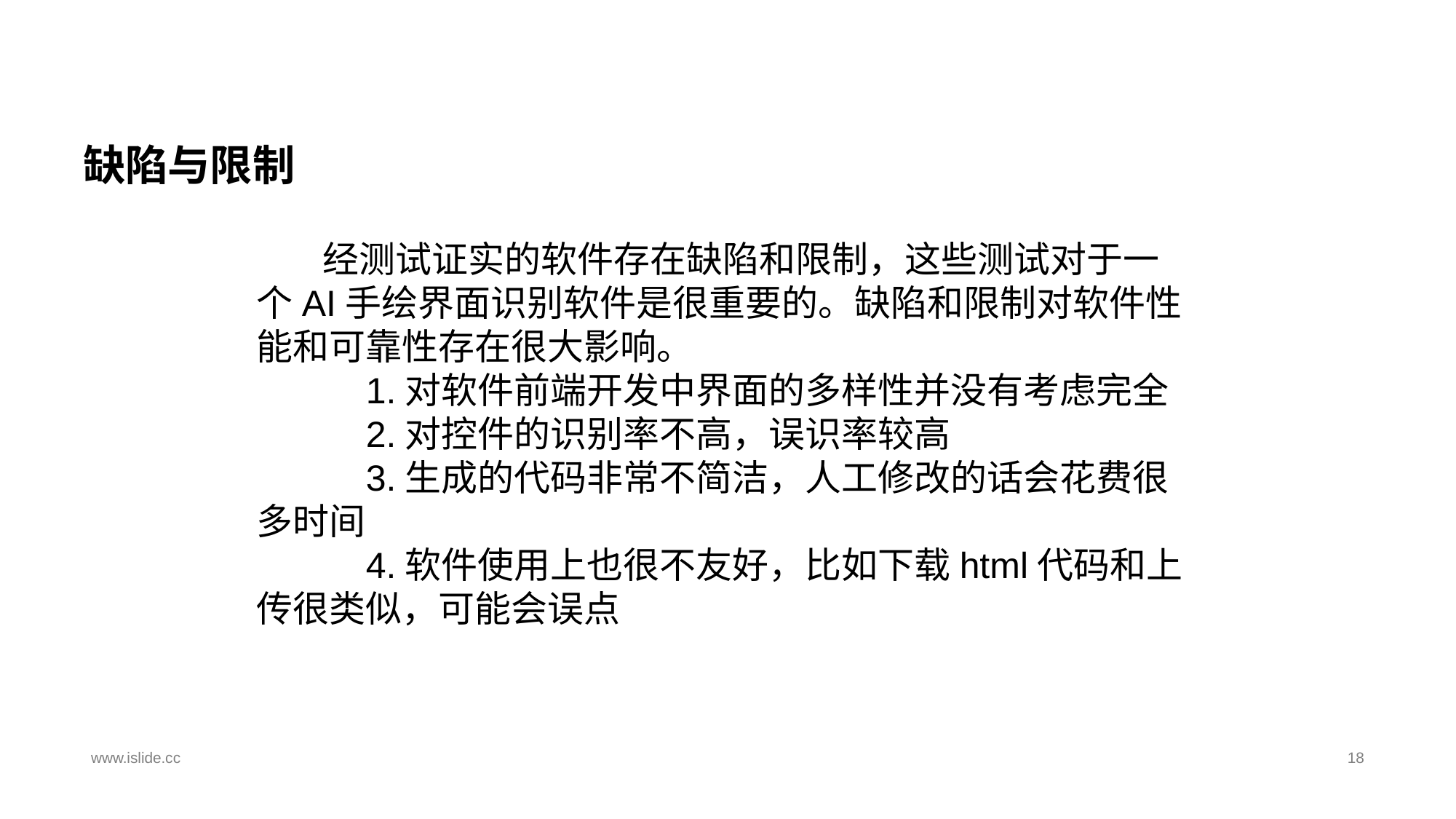

# 缺陷与限制
       经测试证实的软件存在缺陷和限制，这些测试对于一个AI手绘界面识别软件是很重要的。缺陷和限制对软件性能和可靠性存在很大影响。
	1.对软件前端开发中界面的多样性并没有考虑完全
	2.对控件的识别率不高，误识率较高
	3.生成的代码非常不简洁，人工修改的话会花费很多时间
	4.软件使用上也很不友好，比如下载html代码和上传很类似，可能会误点
www.islide.cc
18